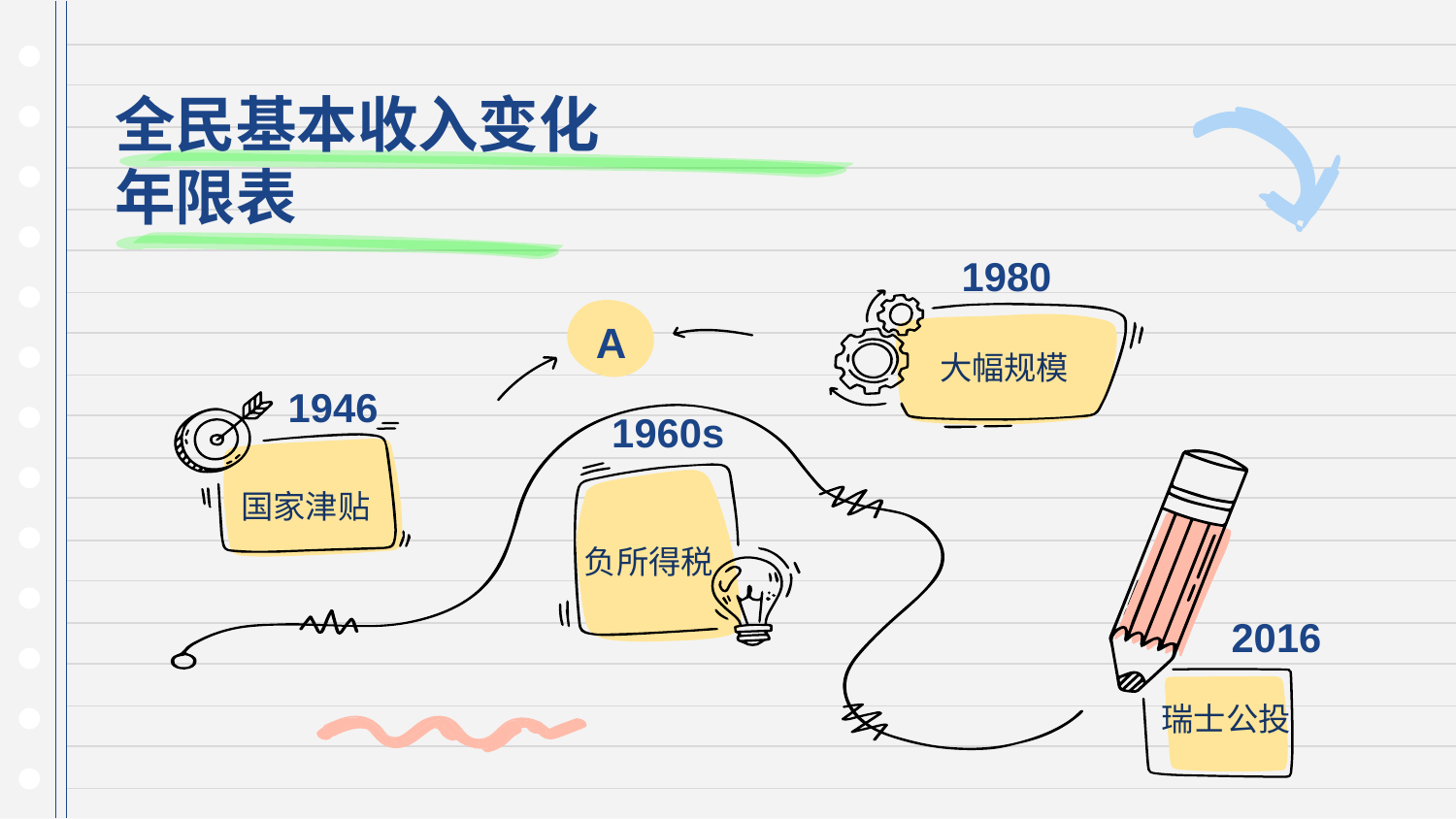

# 全民基本收入变化 年限表

1980

A

大幅规模
1946

1960s

国家津贴
负所得税
2016
瑞士公投